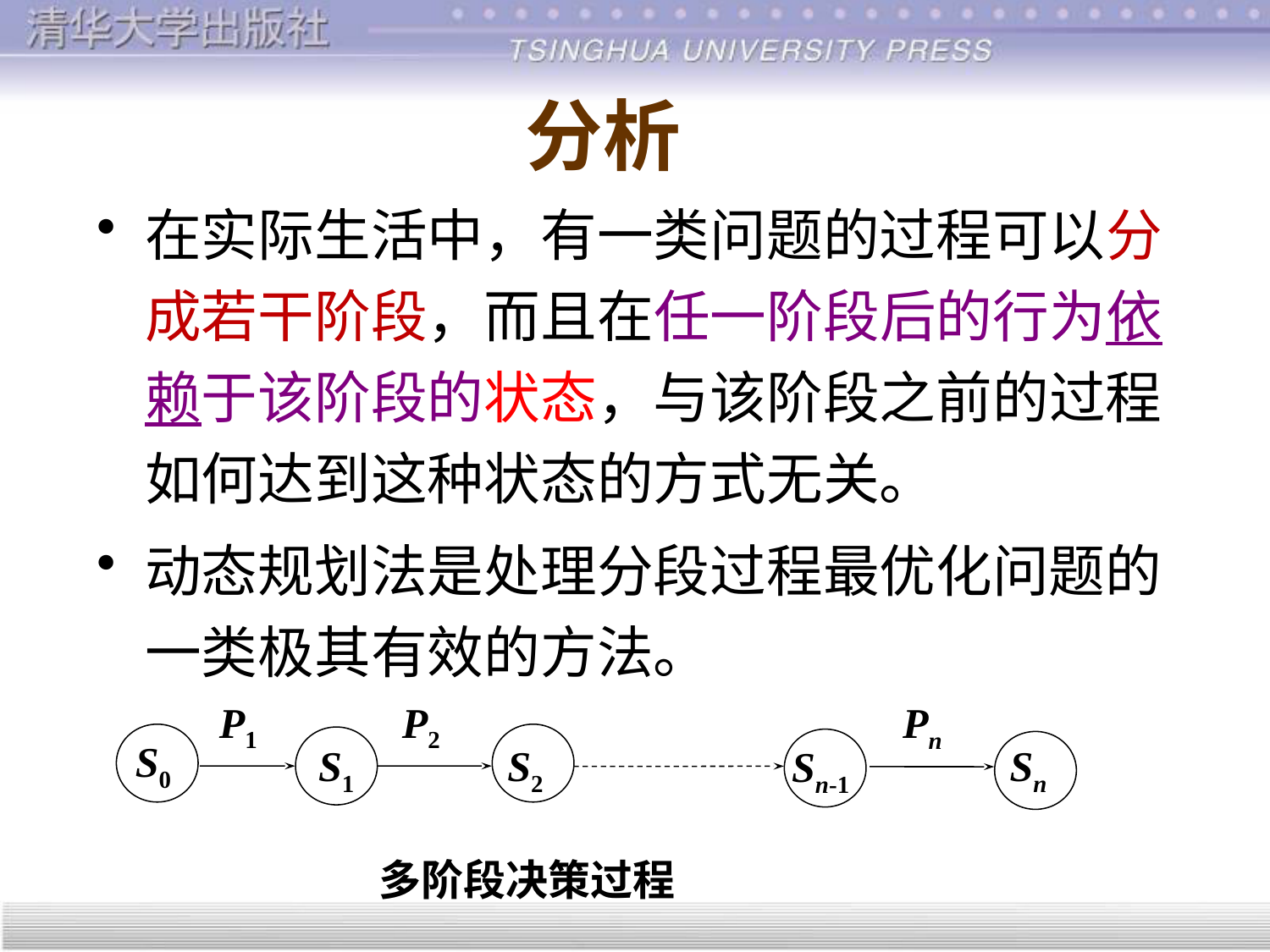

# 分析
在实际生活中，有一类问题的过程可以分成若干阶段，而且在任一阶段后的行为依赖于该阶段的状态，与该阶段之前的过程如何达到这种状态的方式无关。
动态规划法是处理分段过程最优化问题的一类极其有效的方法。
P1
P2
Pn

S0
S1
S2
Sn
Sn-1

   多阶段决策过程
9